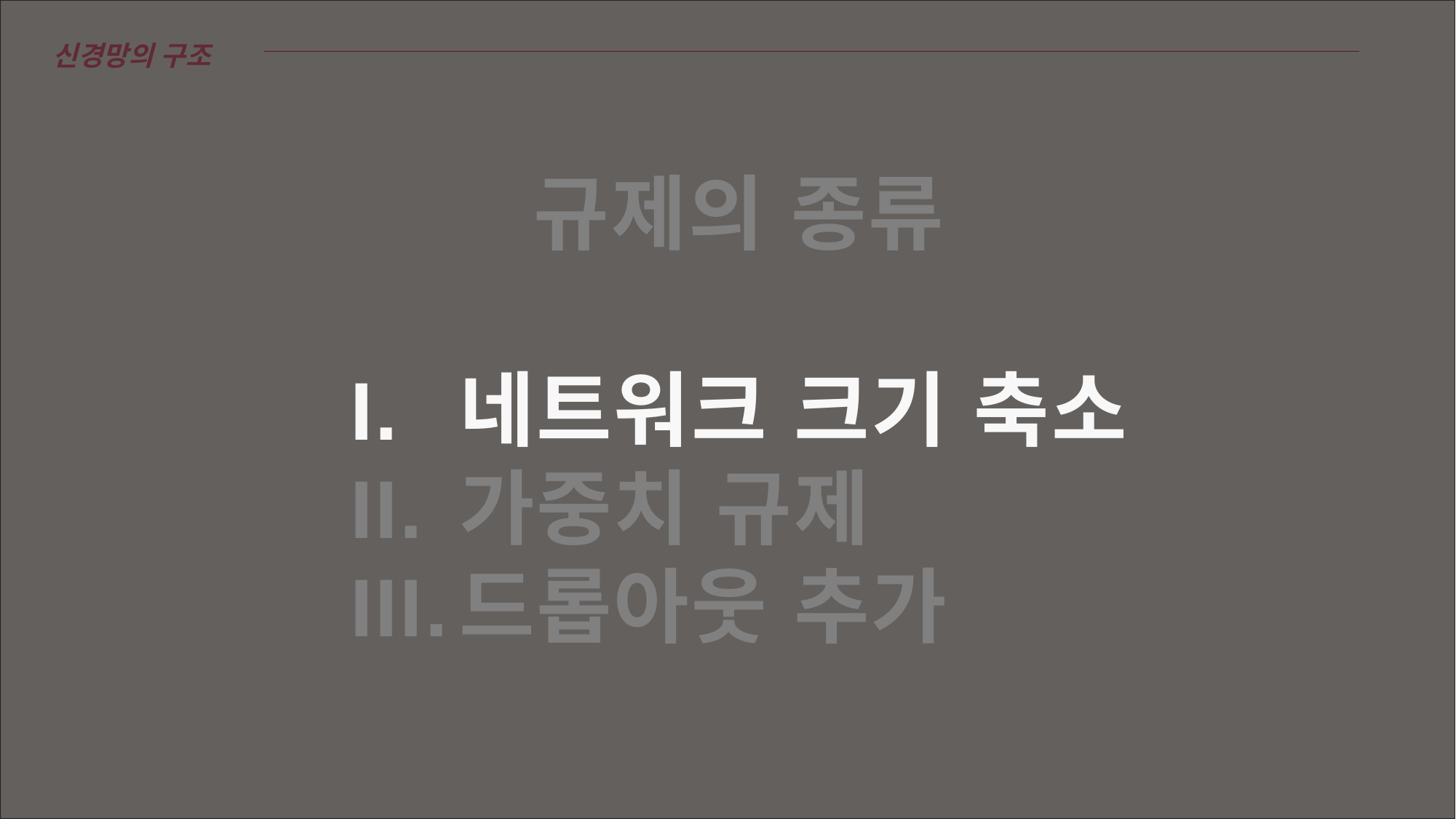

신경망의 구조
규제의 종류

I.	네트워크 크기 축소
II.	가중치 규제
III.	드롭아웃 추가